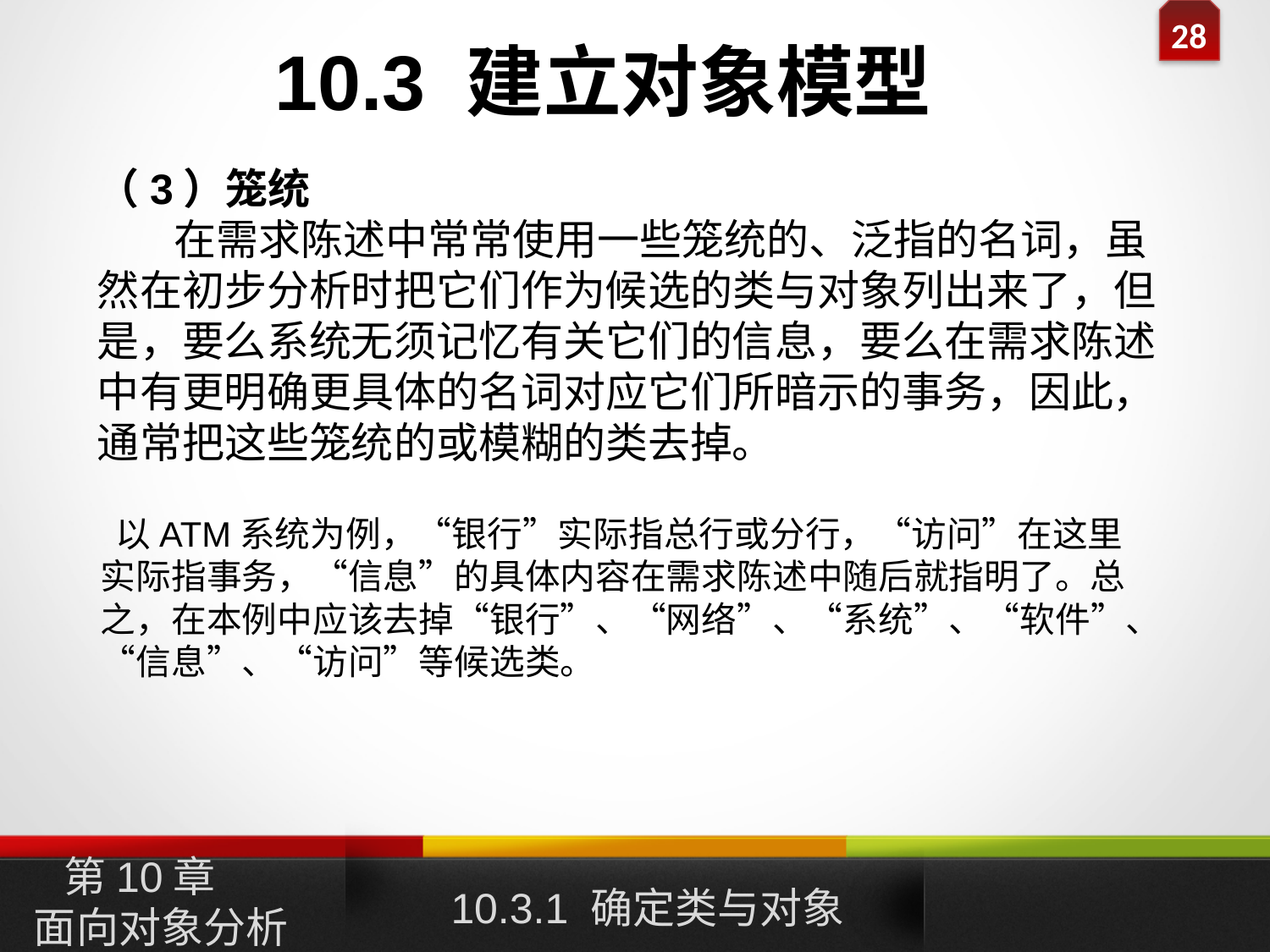

10.3 建立对象模型
（3）笼统
       在需求陈述中常常使用一些笼统的、泛指的名词，虽然在初步分析时把它们作为候选的类与对象列出来了，但是，要么系统无须记忆有关它们的信息，要么在需求陈述中有更明确更具体的名词对应它们所暗示的事务，因此，通常把这些笼统的或模糊的类去掉。
 以ATM系统为例，“银行”实际指总行或分行，“访问”在这里实际指事务，“信息”的具体内容在需求陈述中随后就指明了。总之，在本例中应该去掉“银行”、“网络”、“系统”、“软件”、“信息”、“访问”等候选类。
10.3.1 确定类与对象